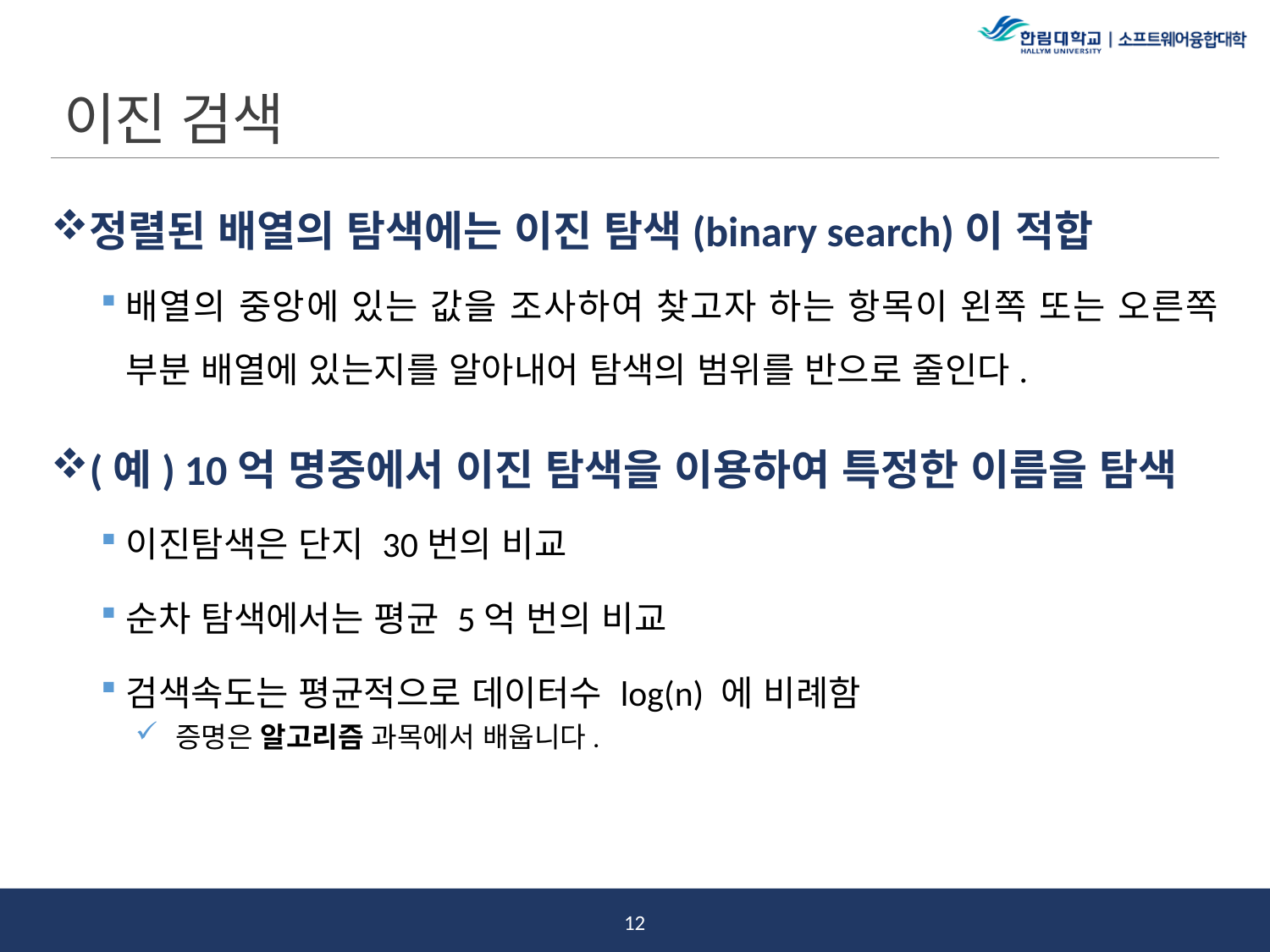

# 이진 검색
정렬된 배열의 탐색에는 이진 탐색(binary search)이 적합
배열의 중앙에 있는 값을 조사하여 찾고자 하는 항목이 왼쪽 또는 오른쪽 부분 배열에 있는지를 알아내어 탐색의 범위를 반으로 줄인다.
(예) 10억 명중에서 이진 탐색을 이용하여 특정한 이름을 탐색
이진탐색은 단지 30번의 비교
순차 탐색에서는 평균 5억 번의 비교
검색속도는 평균적으로 데이터수 log(n) 에 비례함
증명은 알고리즘 과목에서 배웁니다.

12